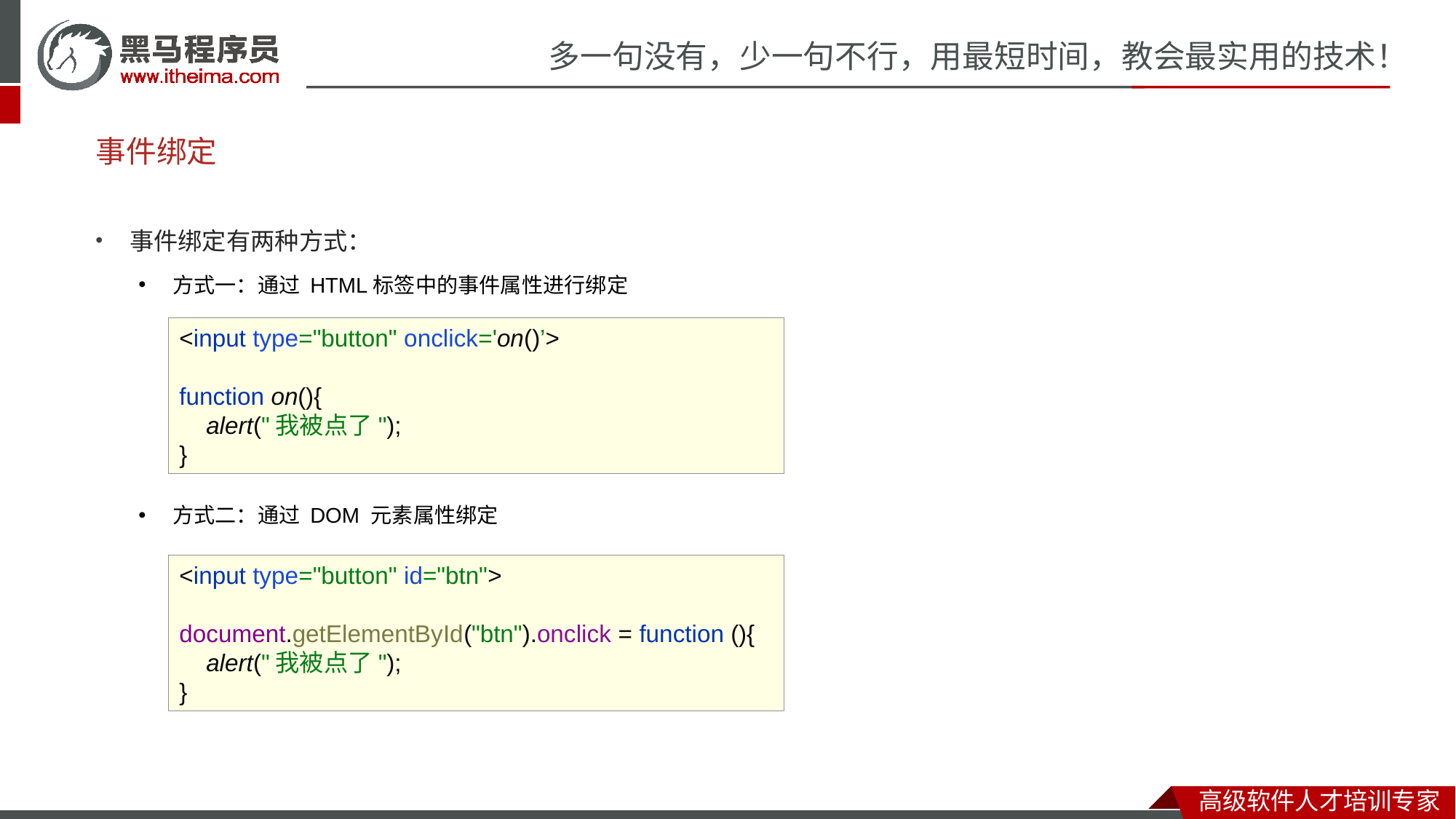

# 事件绑定
事件绑定有两种方式：
方式一：通过 HTML标签中的事件属性进行绑定

方式二：通过 DOM 元素属性绑定
<input type="button" onclick='on()’>

function on(){
    alert("我被点了");
}
<input type="button" id="btn">

document.getElementById("btn").onclick = function (){
    alert("我被点了");
}